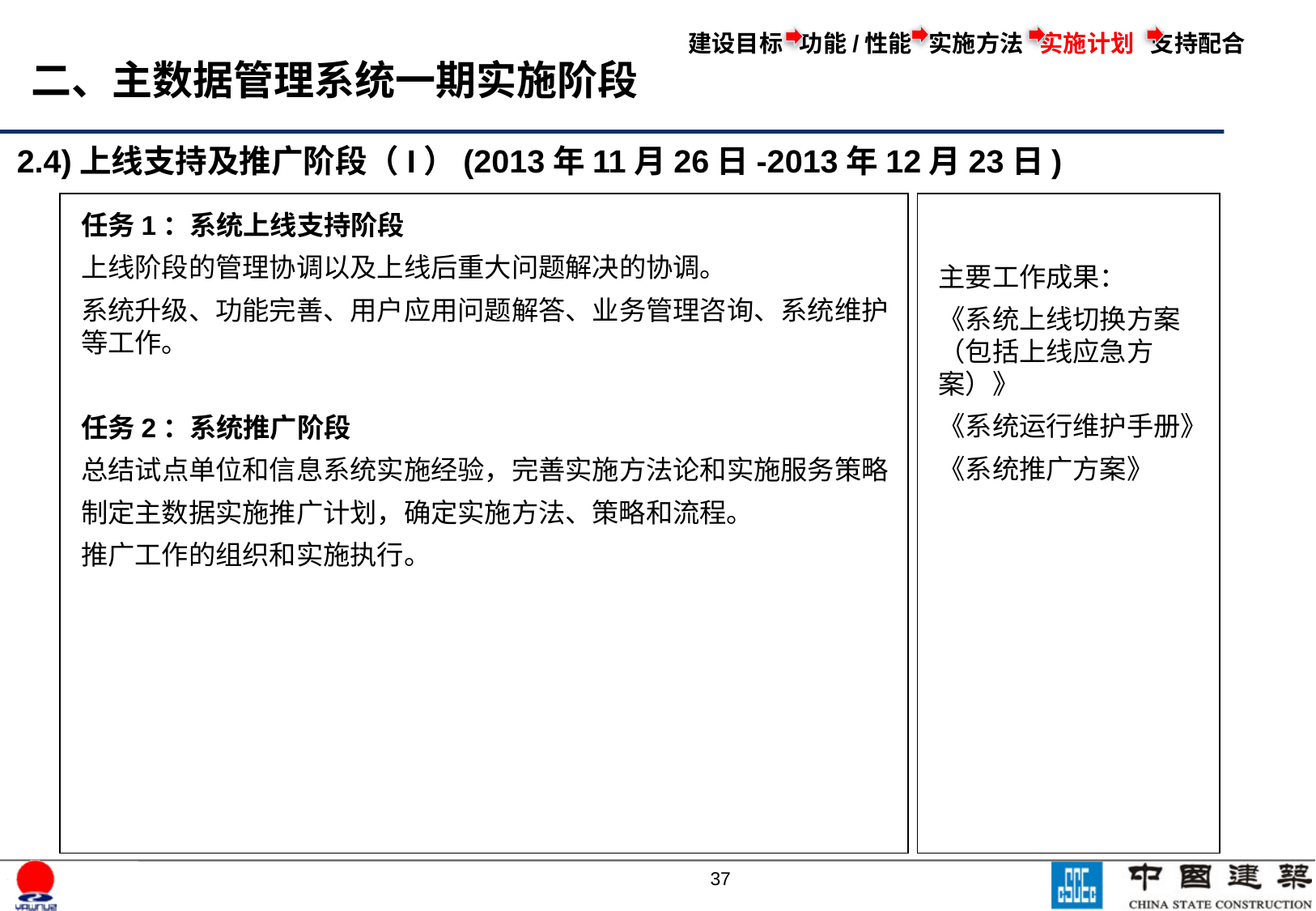

建设目标   功能/性能   实施方法   实施计划   支持配合

二、主数据管理系统一期实施阶段
2.4)上线支持及推广阶段（I）(2013年11月26日-2013年12月23日)

任务1：系统上线支持阶段
上线阶段的管理协调以及上线后重大问题解决的协调。
系统升级、功能完善、用户应用问题解答、业务管理咨询、系统维护等工作。

任务2：系统推广阶段
总结试点单位和信息系统实施经验，完善实施方法论和实施服务策略
制定主数据实施推广计划，确定实施方法、策略和流程。
推广工作的组织和实施执行。

主要工作成果：
《系统上线切换方案（包括上线应急方案）》
《系统运行维护手册》
《系统推广方案》
37